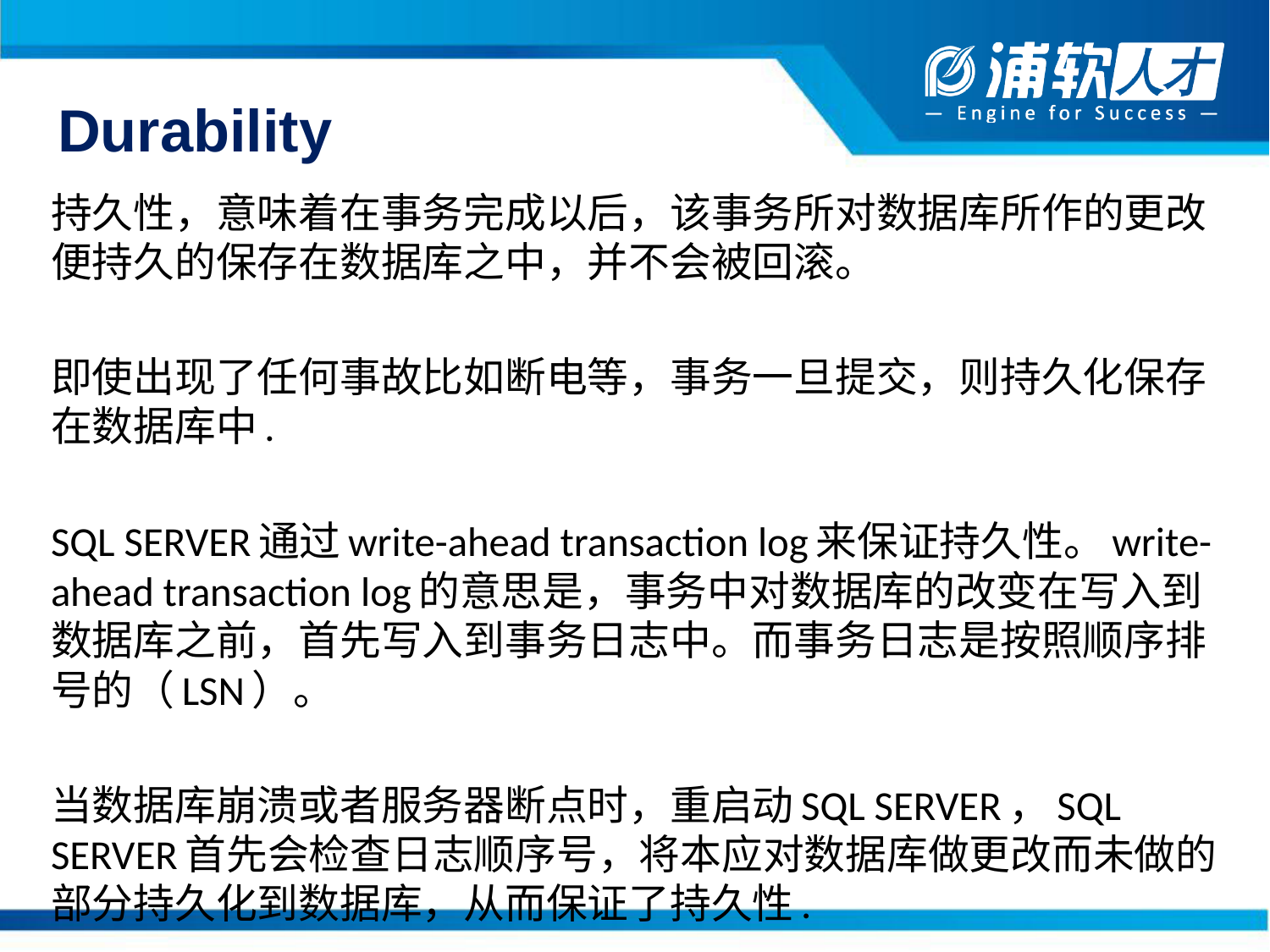

# Durability
持久性，意味着在事务完成以后，该事务所对数据库所作的更改便持久的保存在数据库之中，并不会被回滚。

即使出现了任何事故比如断电等，事务一旦提交，则持久化保存在数据库中.

SQL SERVER通过write-ahead transaction log来保证持久性。write-ahead transaction log的意思是，事务中对数据库的改变在写入到数据库之前，首先写入到事务日志中。而事务日志是按照顺序排号的（LSN）。

当数据库崩溃或者服务器断点时，重启动SQL SERVER，SQL SERVER首先会检查日志顺序号，将本应对数据库做更改而未做的部分持久化到数据库，从而保证了持久性.